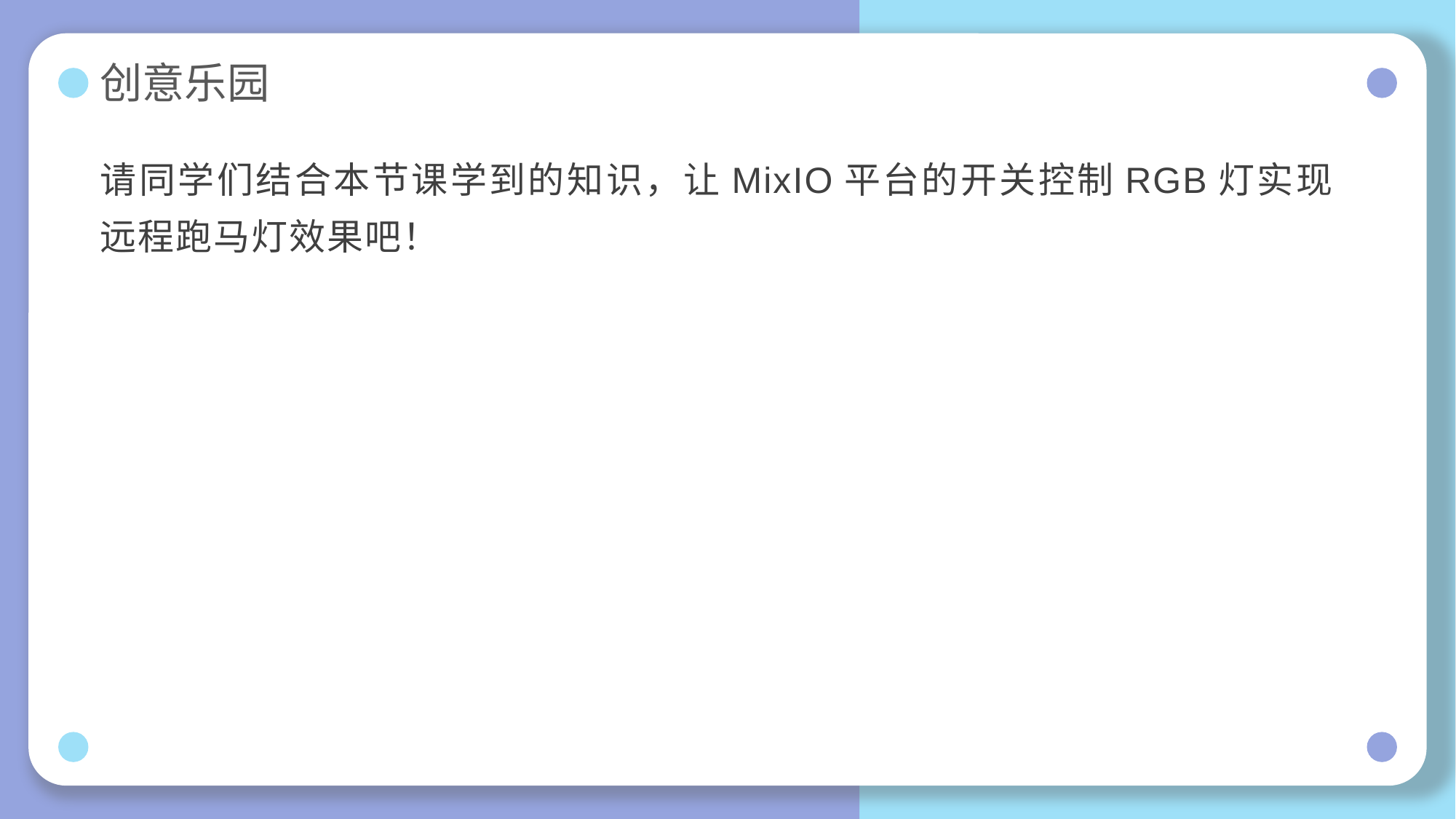

# 创意乐园
请同学们结合本节课学到的知识，让MixIO平台的开关控制RGB灯实现远程跑马灯效果吧！